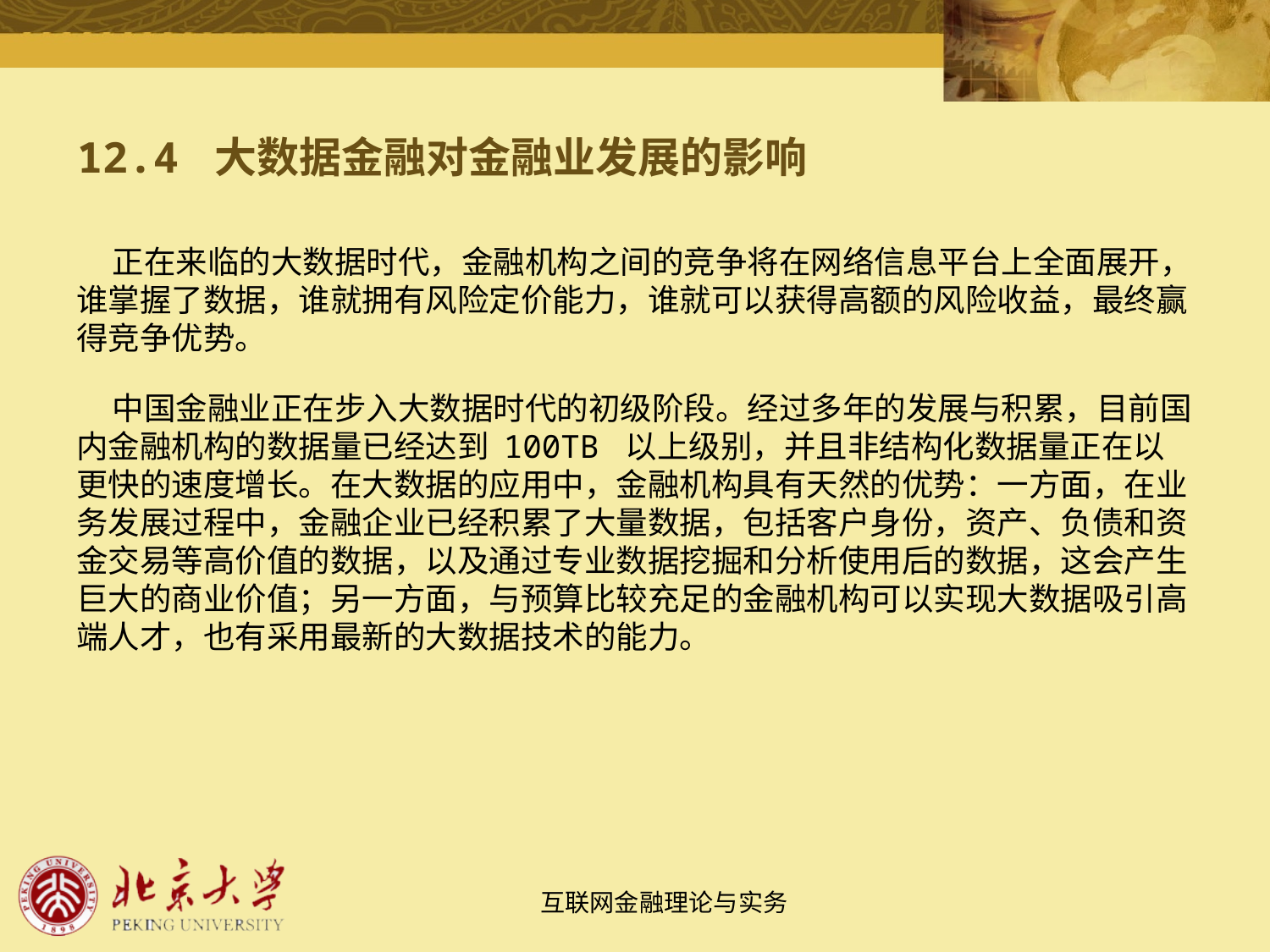

# 12.4 大数据金融对金融业发展的影响
    正在来临的大数据时代，金融机构之间的竞争将在网络信息平台上全面展开，谁掌握了数据，谁就拥有风险定价能力，谁就可以获得高额的风险收益，最终赢得竞争优势。
    中国金融业正在步入大数据时代的初级阶段。经过多年的发展与积累，目前国内金融机构的数据量已经达到 100TB 以上级别，并且非结构化数据量正在以更快的速度增长。在大数据的应用中，金融机构具有天然的优势：一方面，在业务发展过程中，金融企业已经积累了大量数据，包括客户身份，资产、负债和资金交易等高价值的数据，以及通过专业数据挖掘和分析使用后的数据，这会产生巨大的商业价值；另一方面，与预算比较充足的金融机构可以实现大数据吸引高端人才，也有采用最新的大数据技术的能力。
27